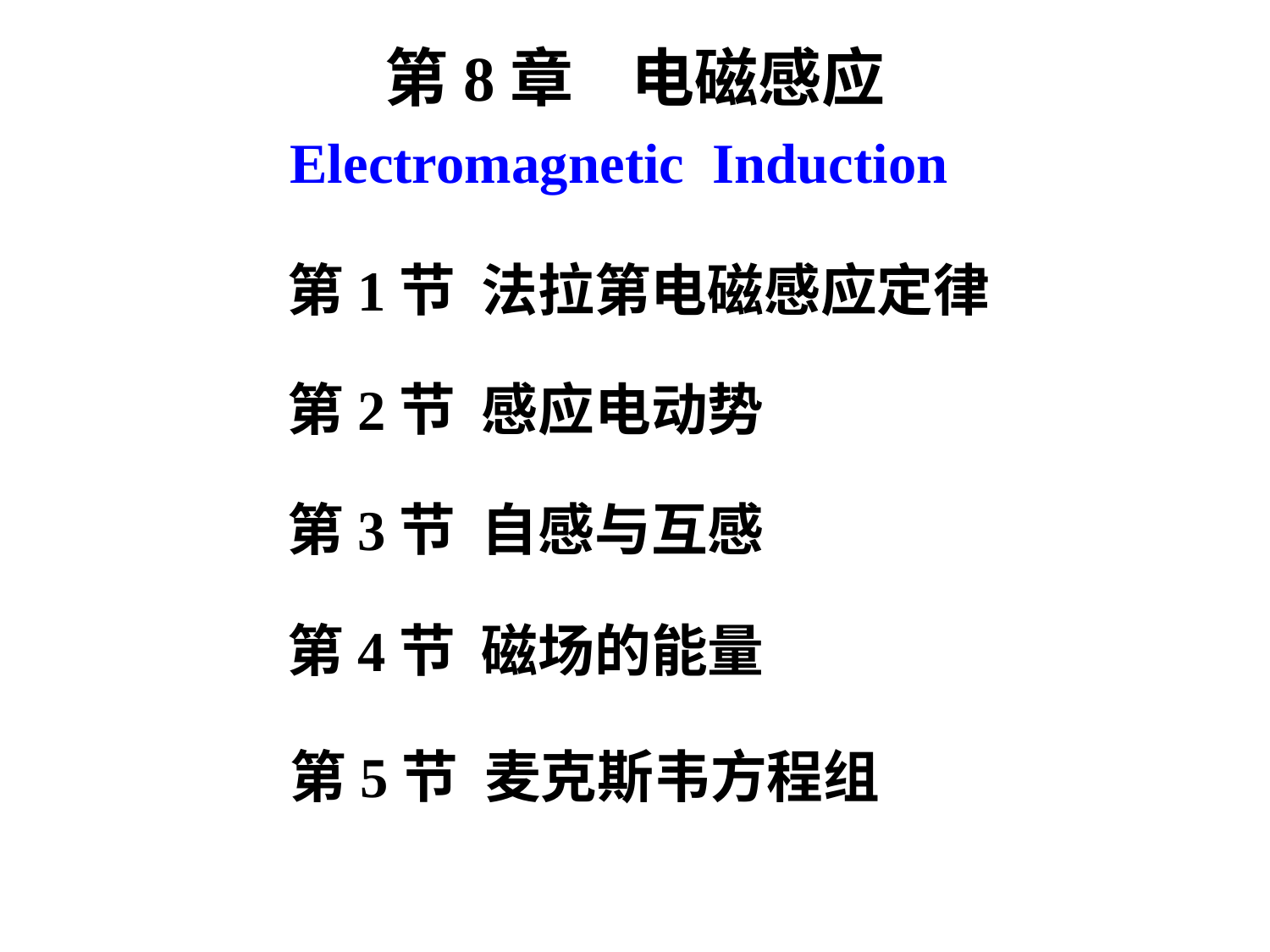

第8章    电磁感应
Electromagnetic  Induction
第1节  法拉第电磁感应定律
第2节  感应电动势
第3节  自感与互感
第4节  磁场的能量
第5节  麦克斯韦方程组
21